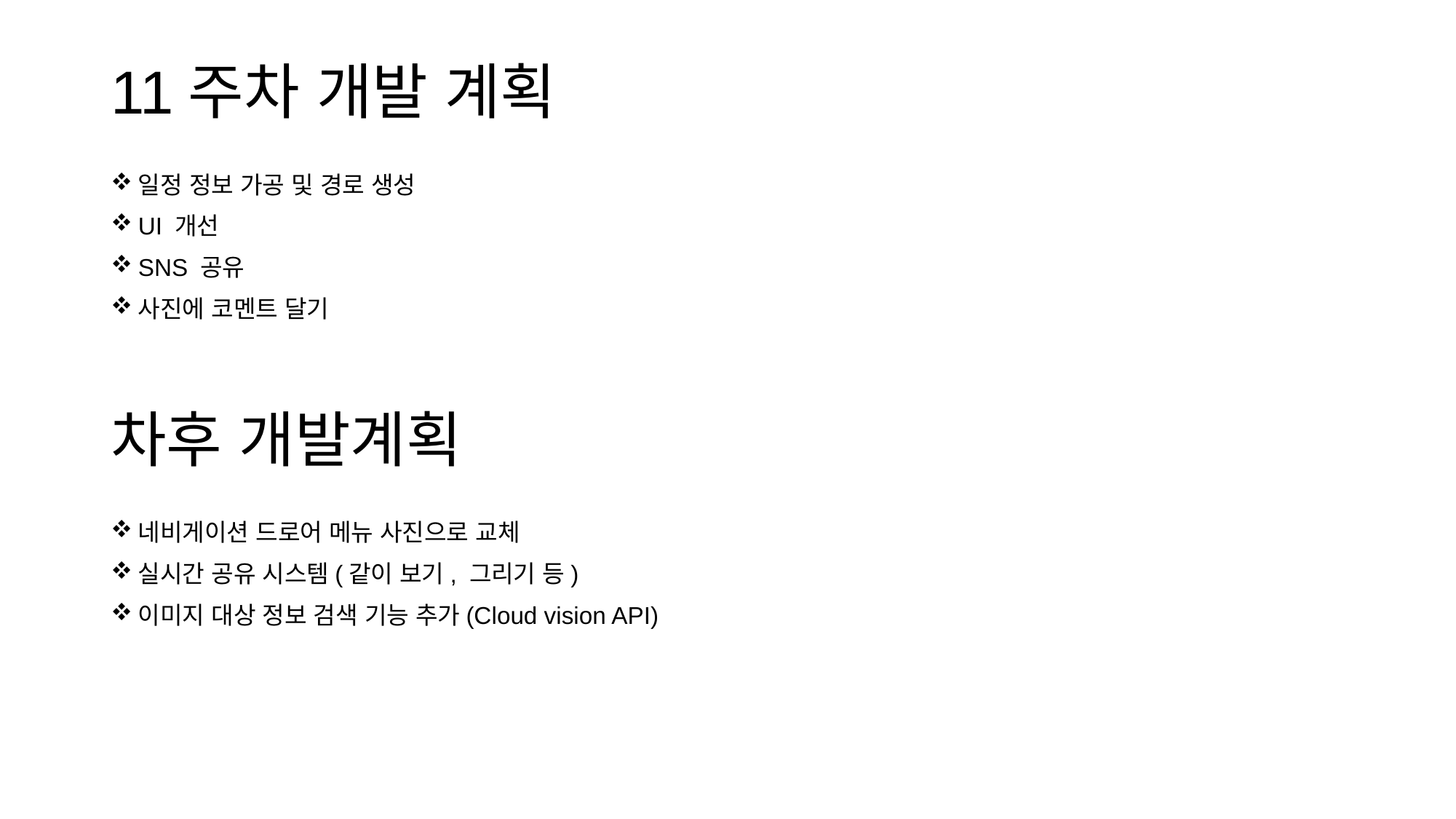

# 11주차 개발 계획
일정 정보 가공 및 경로 생성
UI 개선
SNS 공유
사진에 코멘트 달기

차후 개발계획
네비게이션 드로어 메뉴 사진으로 교체
실시간 공유 시스템(같이 보기, 그리기 등)
이미지 대상 정보 검색 기능 추가(Cloud vision API)